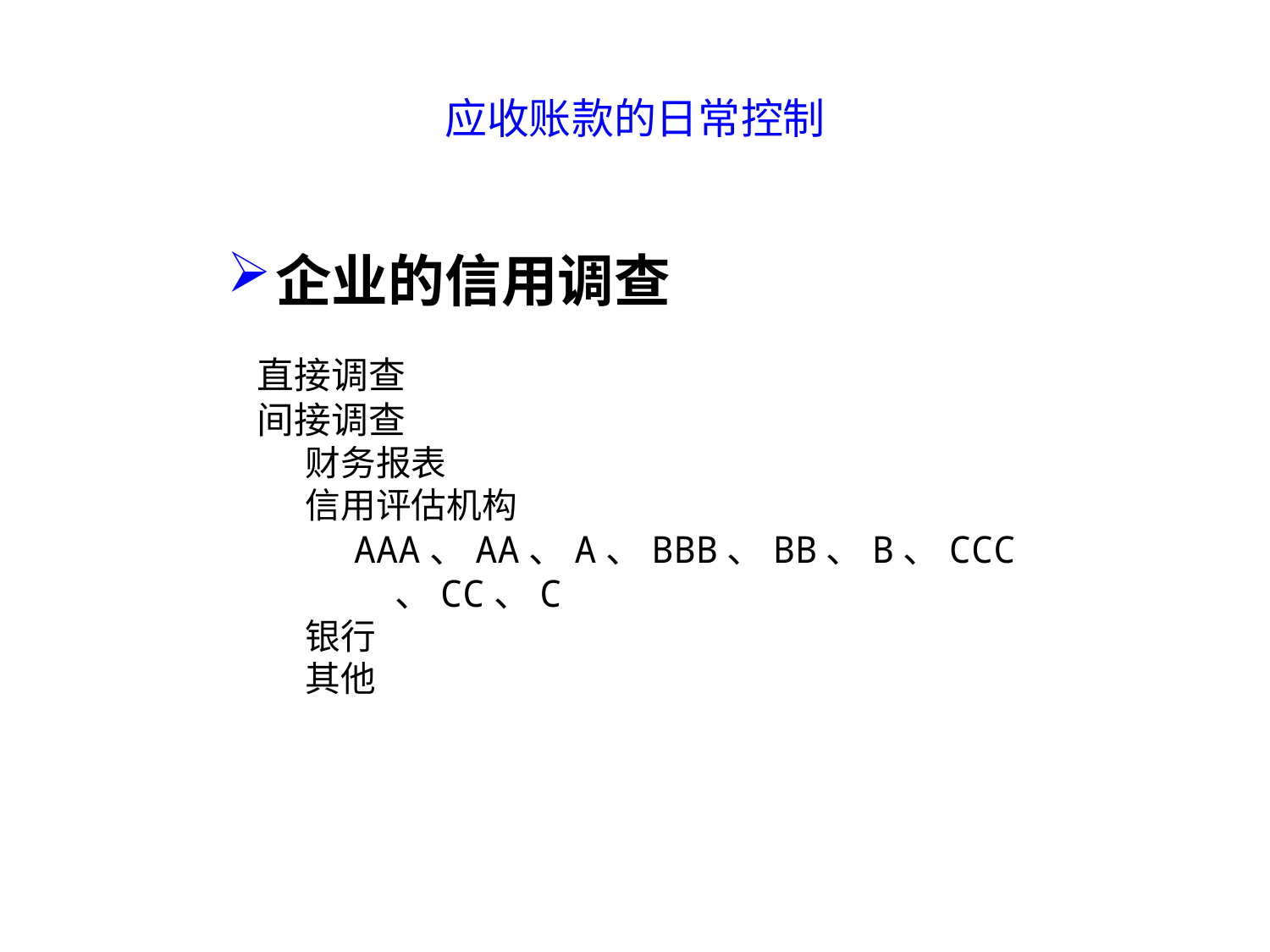

应收账款的日常控制
企业的信用调查
直接调查
间接调查
财务报表
信用评估机构
AAA、AA、A、BBB、BB、B、CCC、CC、C
银行
其他